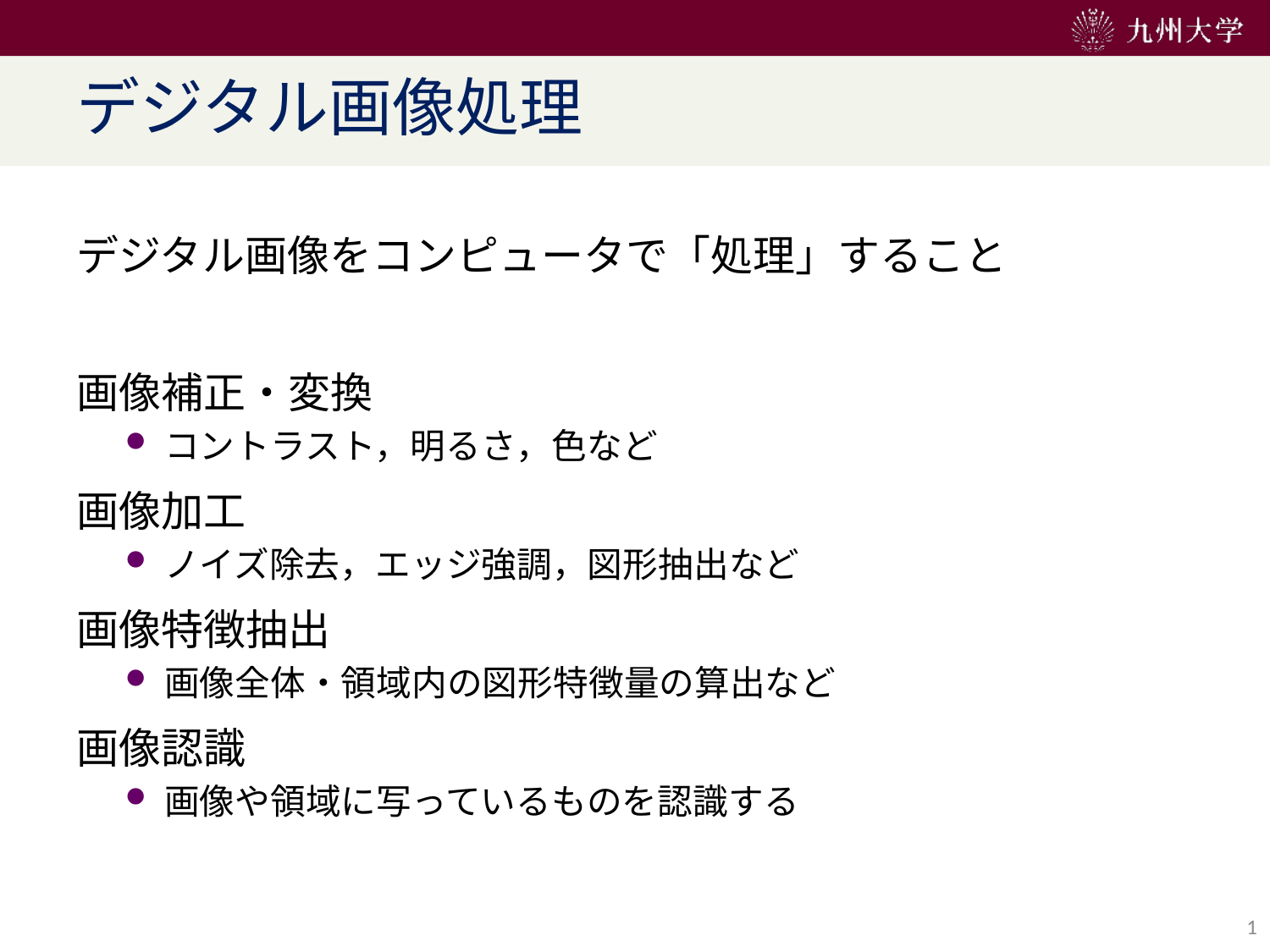

# デジタル画像処理
デジタル画像をコンピュータで「処理」すること

画像補正・変換
コントラスト，明るさ，色など
画像加工
ノイズ除去，エッジ強調，図形抽出など
画像特徴抽出
画像全体・領域内の図形特徴量の算出など
画像認識
画像や領域に写っているものを認識する
1